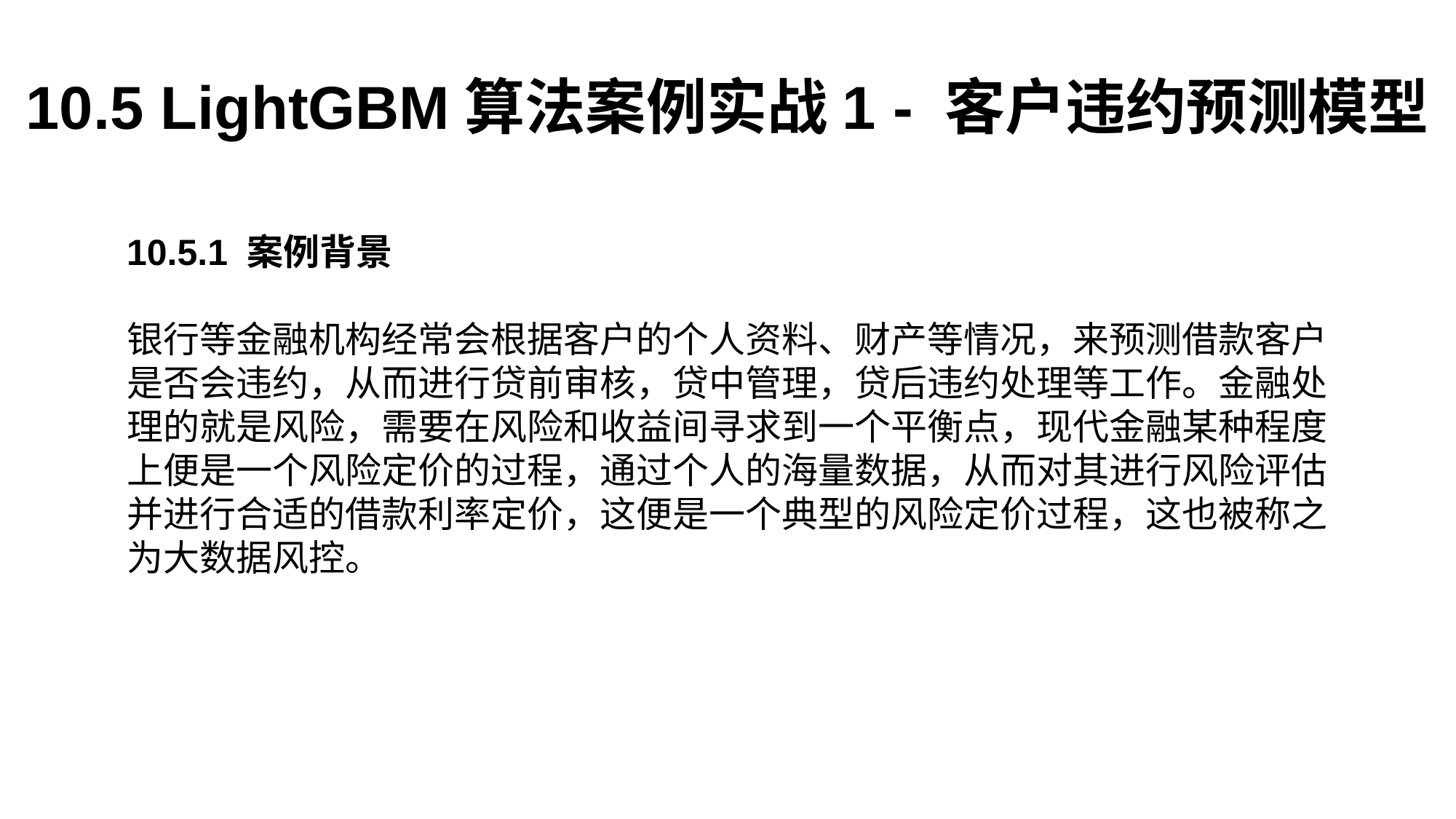

10.5 LightGBM算法案例实战1 - 客户违约预测模型
10.5.1 案例背景

银行等金融机构经常会根据客户的个人资料、财产等情况，来预测借款客户是否会违约，从而进行贷前审核，贷中管理，贷后违约处理等工作。金融处理的就是风险，需要在风险和收益间寻求到一个平衡点，现代金融某种程度上便是一个风险定价的过程，通过个人的海量数据，从而对其进行风险评估并进行合适的借款利率定价，这便是一个典型的风险定价过程，这也被称之为大数据风控。